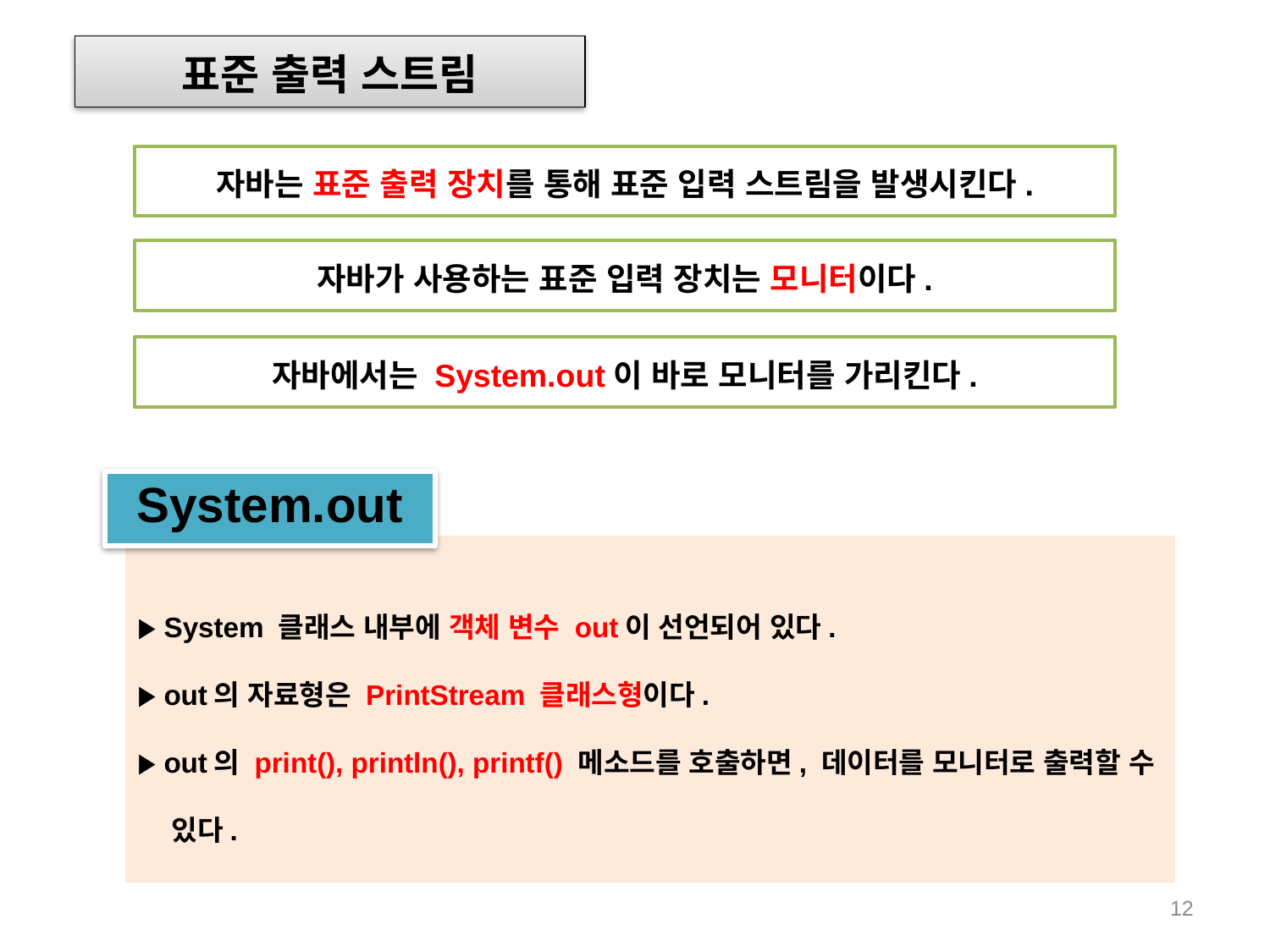

표준 출력 스트림
자바는 표준 출력 장치를 통해 표준 입력 스트림을 발생시킨다.
자바가 사용하는 표준 입력 장치는 모니터이다.
자바에서는 System.out이 바로 모니터를 가리킨다.
System.out
▶ System 클래스 내부에 객체 변수 out이 선언되어 있다.
▶ out의 자료형은 PrintStream 클래스형이다.
▶ out의 print(), println(), printf() 메소드를 호출하면, 데이터를 모니터로 출력할 수 있다.
12